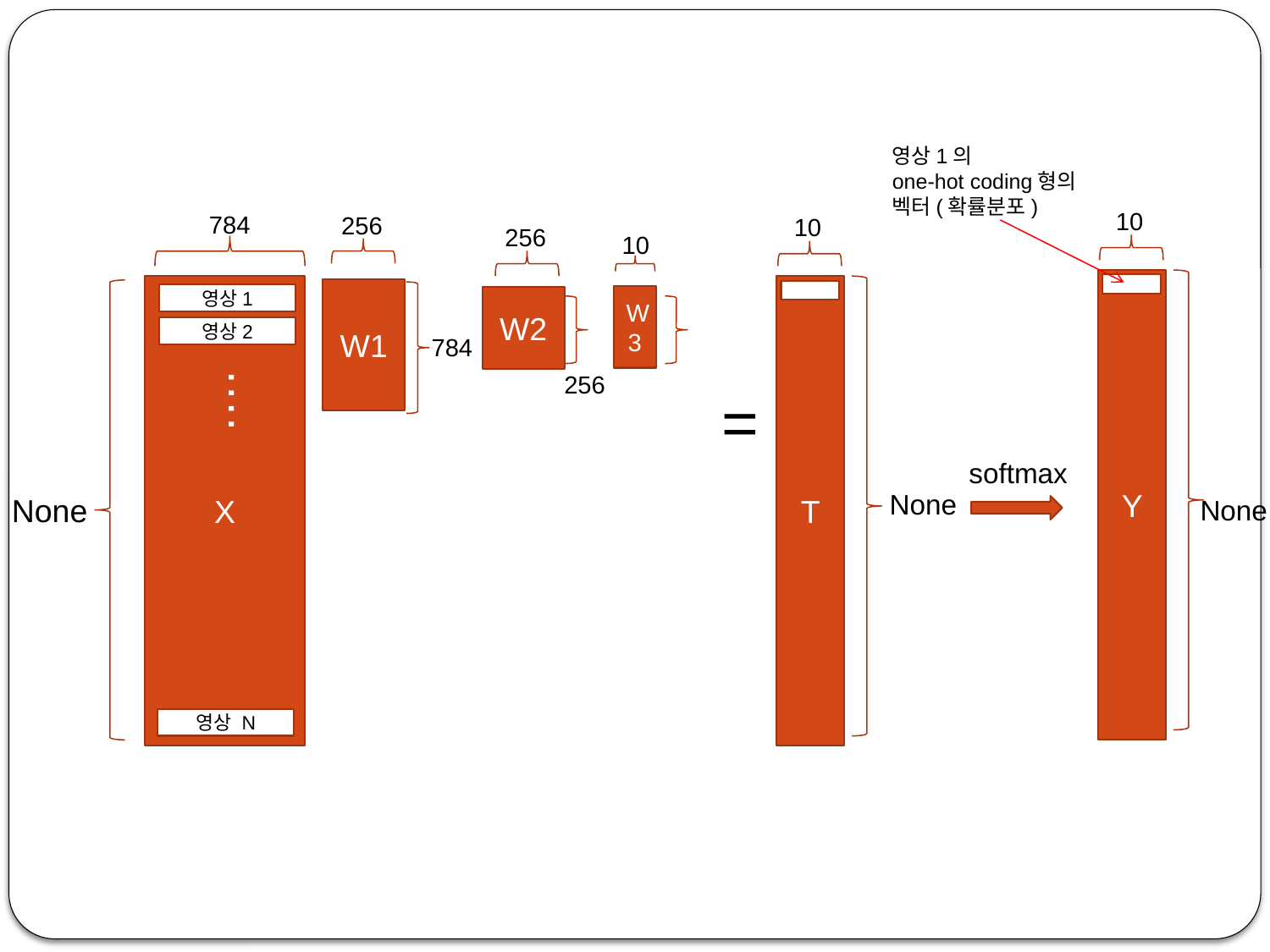

영상1의
one-hot coding형의
벡터(확률분포)

10
784
256
10

256

10

Y

X
T

W1

영상1
W3
W2

영상2
784
….
256
=
softmax
None
None
None

영상 N